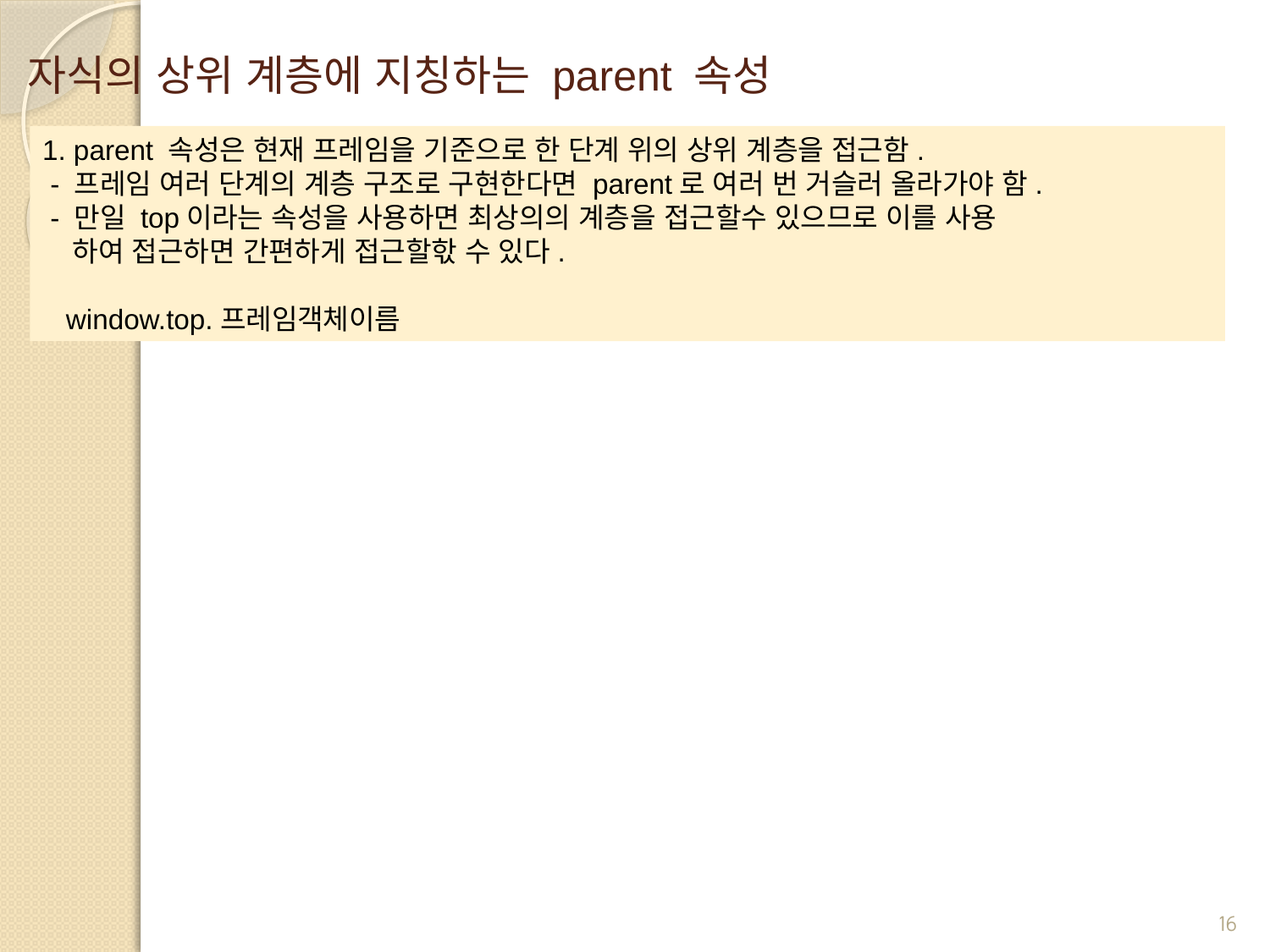

# 자식의 상위 계층에 지칭하는 parent 속성
1. parent 속성은 현재 프레임을 기준으로 한 단계 위의 상위 계층을 접근함.
 - 프레임 여러 단계의 계층 구조로 구현한다면 parent로 여러 번 거슬러 올라가야 함.
 - 만일 top이라는 속성을 사용하면 최상의의 계층을 접근할수 있으므로 이를 사용
   하여 접근하면 간편하게 접근할핛 수 있다.

   window.top.프레임객체이름
16